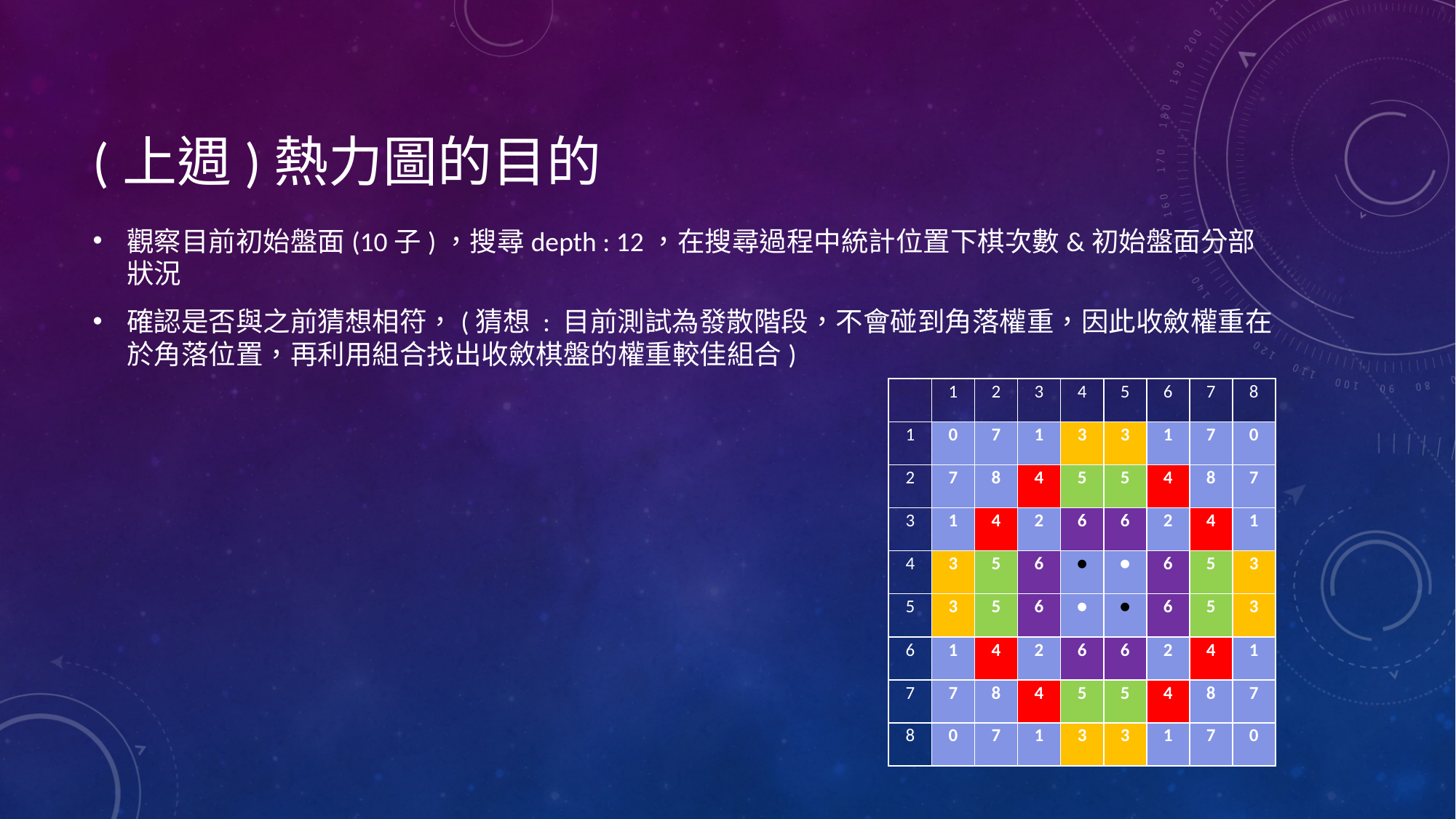

# (上週)熱力圖的目的
觀察目前初始盤面(10子)，搜尋depth : 12，在搜尋過程中統計位置下棋次數&初始盤面分部狀況
確認是否與之前猜想相符，(猜想 : 目前測試為發散階段，不會碰到角落權重，因此收斂權重在於角落位置，再利用組合找出收斂棋盤的權重較佳組合)
|  | 1 | 2 | 3 | 4 | 5 | 6 | 7 | 8 |
| --- | --- | --- | --- | --- | --- | --- | --- | --- |
| 1 | 0 | 7 | 1 | 3 | 3 | 1 | 7 | 0 |
| 2 | 7 | 8 | 4 | 5 | 5 | 4 | 8 | 7 |
| 3 | 1 | 4 | 2 | 6 | 6 | 2 | 4 | 1 |
| 4 | 3 | 5 | 6 | ● | ● | 6 | 5 | 3 |
| 5 | 3 | 5 | 6 | ● | ● | 6 | 5 | 3 |
| 6 | 1 | 4 | 2 | 6 | 6 | 2 | 4 | 1 |
| 7 | 7 | 8 | 4 | 5 | 5 | 4 | 8 | 7 |
| 8 | 0 | 7 | 1 | 3 | 3 | 1 | 7 | 0 |